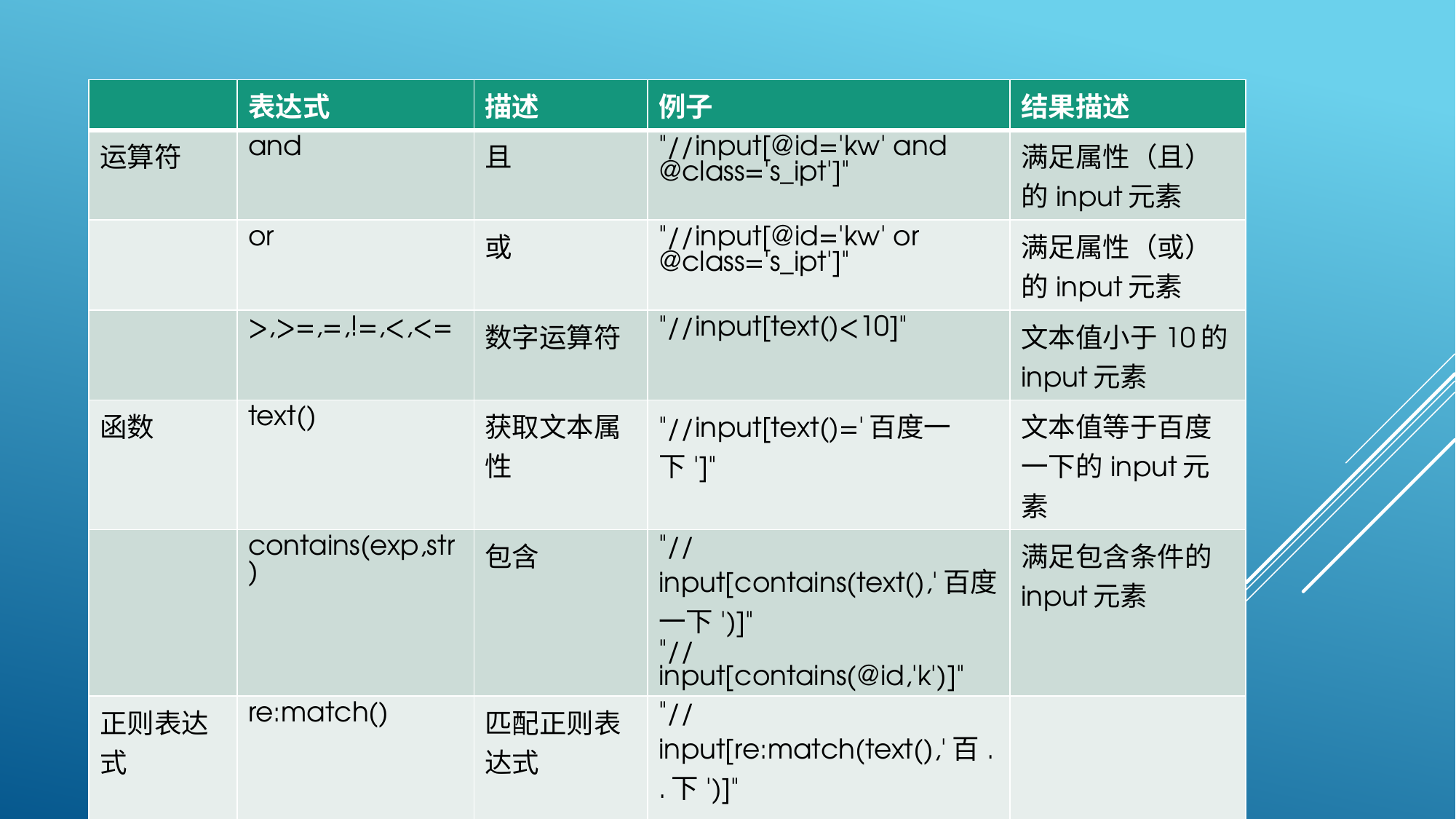

|  | 表达式 | 描述 | 例子 | 结果描述 |
| --- | --- | --- | --- | --- |
| 运算符 | and | 且 | "//input[@id='kw' and @class='s\_ipt']" | 满足属性（且）的input元素 |
|  | or | 或 | "//input[@id='kw' or @class='s\_ipt']" | 满足属性（或）的input元素 |
|  | >,>=,=,!=,<,<= | 数字运算符 | "//input[text()<10]" | 文本值小于10的input元素 |
| 函数 | text() | 获取文本属性 | "//input[text()='百度一下']" | 文本值等于百度一下的input元素 |
|  | contains(exp,str) | 包含 | "//input[contains(text(),'百度一下')]" "//input[contains(@id,'k')]" | 满足包含条件的input元素 |
| 正则表达式 | re:match() | 匹配正则表达式 | "//input[re:match(text(),'百..下')]" |  |